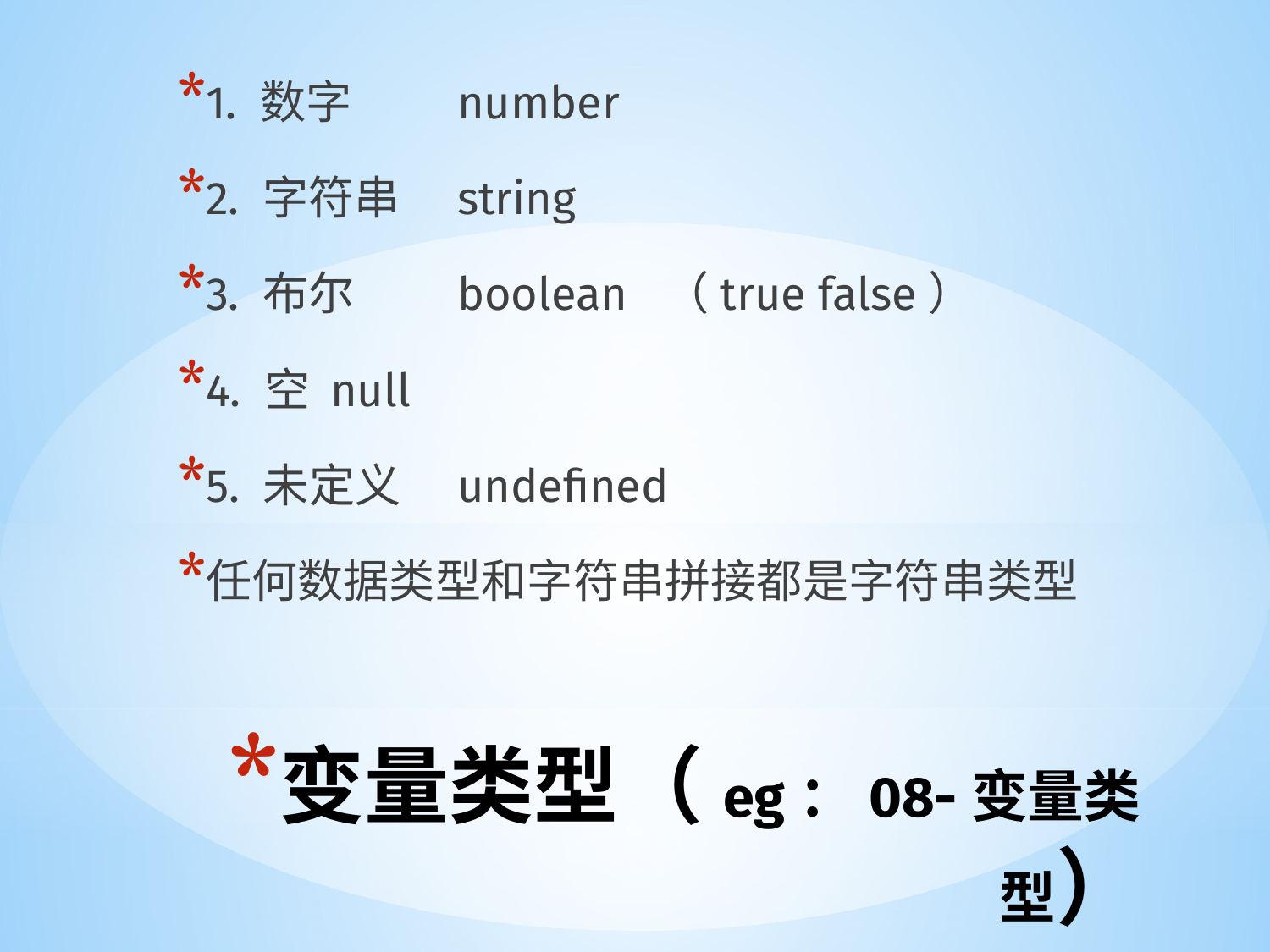

1. 数字	number
2. 字符串	string
3. 布尔	boolean  （true false）
4. 空	null
5. 未定义	undefined
任何数据类型和字符串拼接都是字符串类型
# 变量类型（eg：08-变量类型）